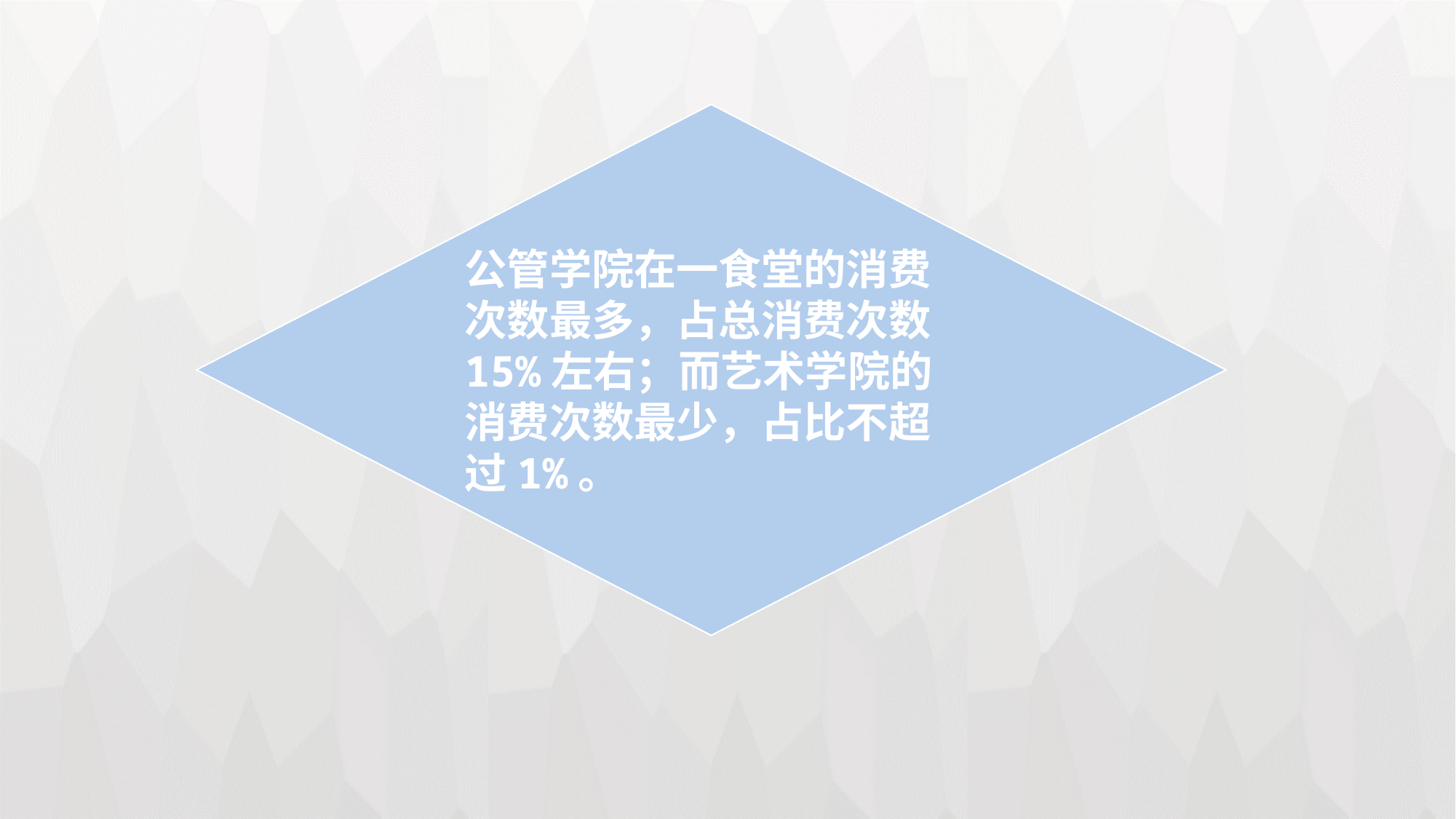

公管学院在一食堂的消费次数最多，占总消费次数15%左右；而艺术学院的消费次数最少，占比不超过1%。